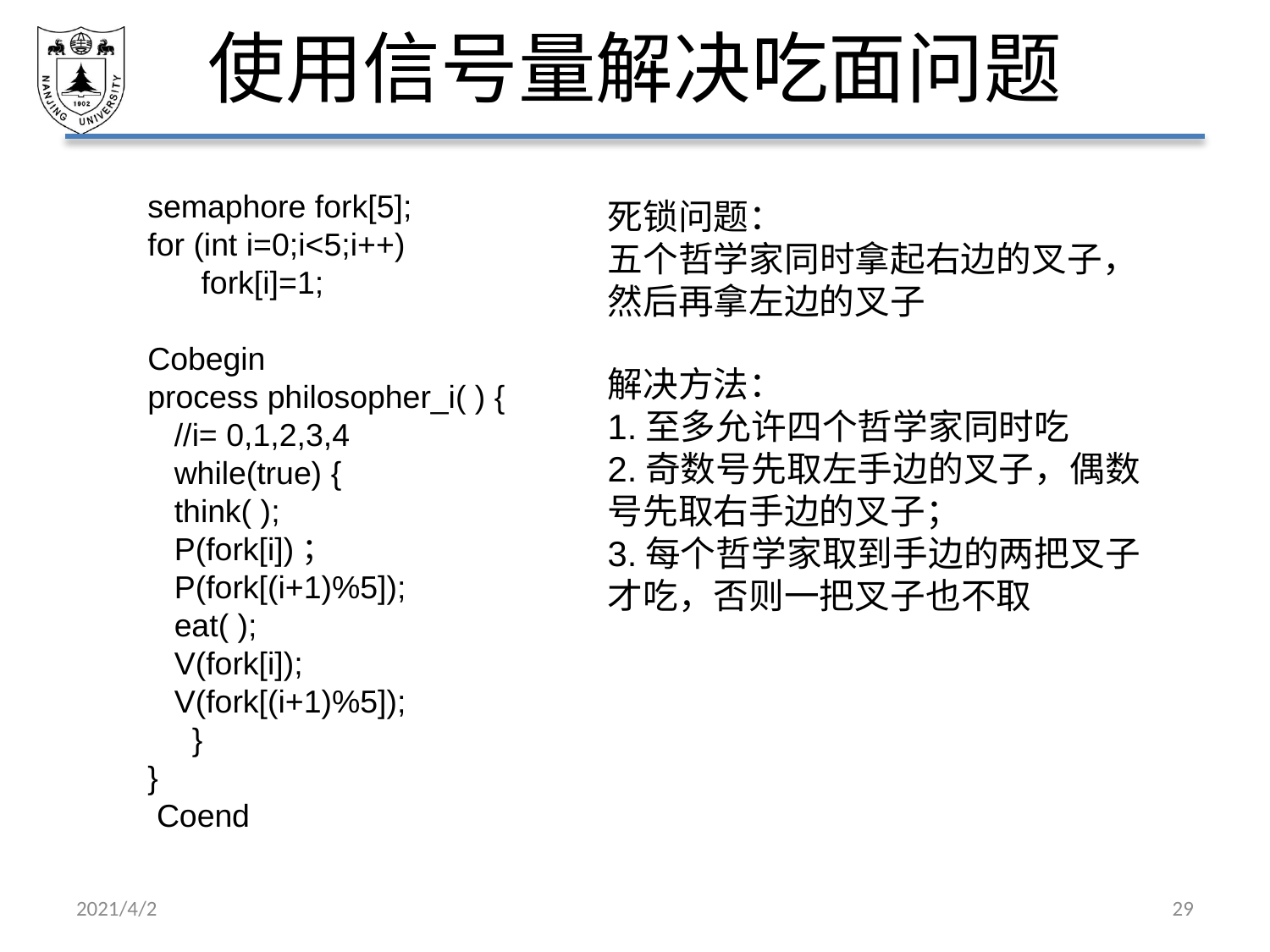

# 使用信号量解决吃面问题
semaphore fork[5];
for (int i=0;i<5;i++)
      fork[i]=1;

Cobegin
process philosopher_i( ) {
   //i= 0,1,2,3,4
   while(true) {
   think( );
   P(fork[i])；
   P(fork[(i+1)%5]);
   eat( );
   V(fork[i]);
   V(fork[(i+1)%5]);
     }
}
 Coend
死锁问题：
五个哲学家同时拿起右边的叉子，然后再拿左边的叉子
解决方法：
1.至多允许四个哲学家同时吃
2.奇数号先取左手边的叉子，偶数号先取右手边的叉子；
3.每个哲学家取到手边的两把叉子才吃，否则一把叉子也不取
2021/4/2
29